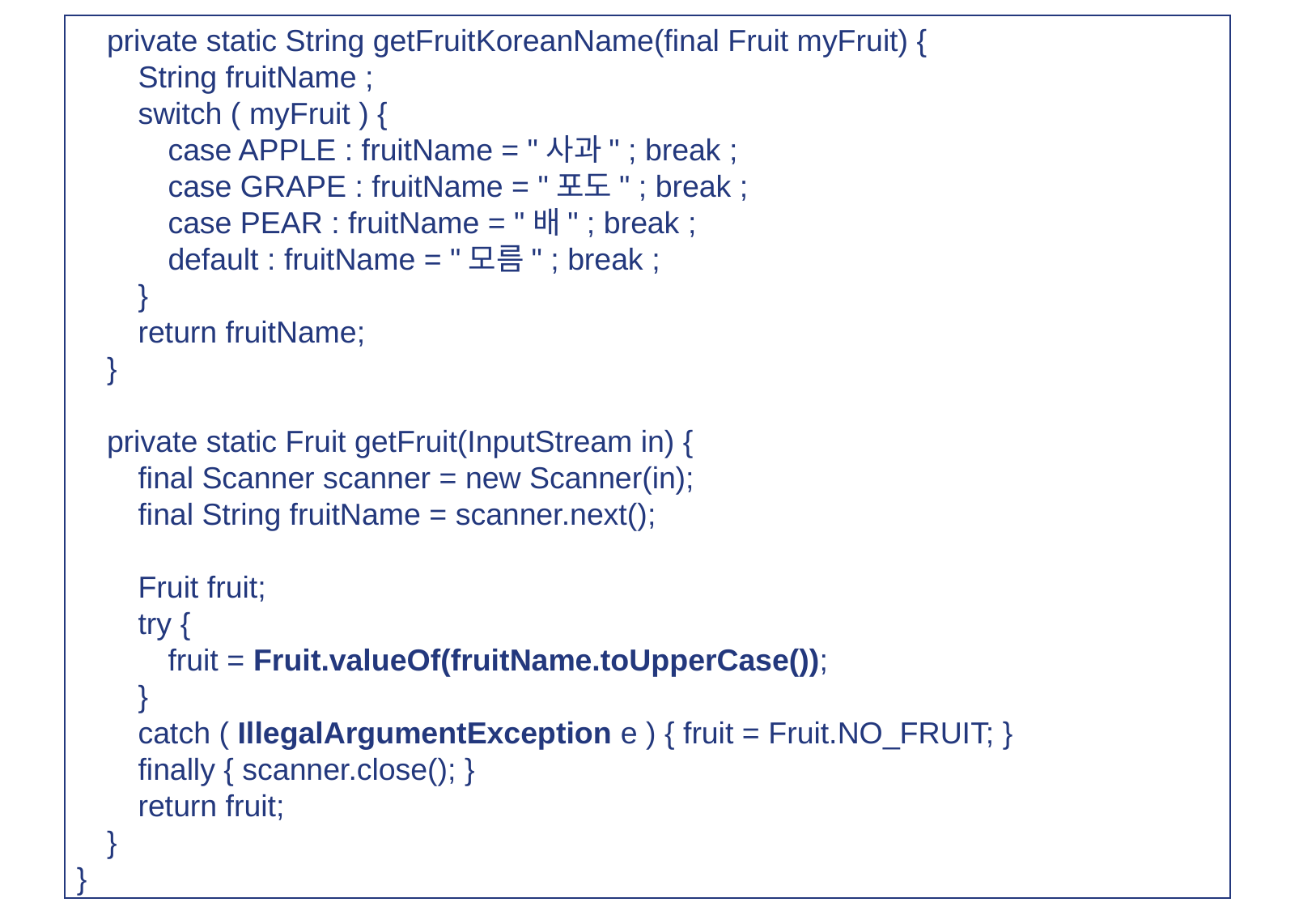

private static String getFruitKoreanName(final Fruit myFruit) {
		String fruitName ;
		switch ( myFruit ) {
			case APPLE : fruitName = "사과" ; break ;
			case GRAPE : fruitName = "포도" ; break ;
			case PEAR : fruitName = "배" ; break ;
			default : fruitName = "모름" ; break ;
		}
		return fruitName;
	}

	private static Fruit getFruit(InputStream in) {
		final Scanner scanner = new Scanner(in);
		final String fruitName = scanner.next();

		Fruit fruit;
		try {
			fruit = Fruit.valueOf(fruitName.toUpperCase());
		}
		catch ( IllegalArgumentException e ) { fruit = Fruit.NO_FRUIT; }
		finally { scanner.close(); }
		return fruit;
	}
}